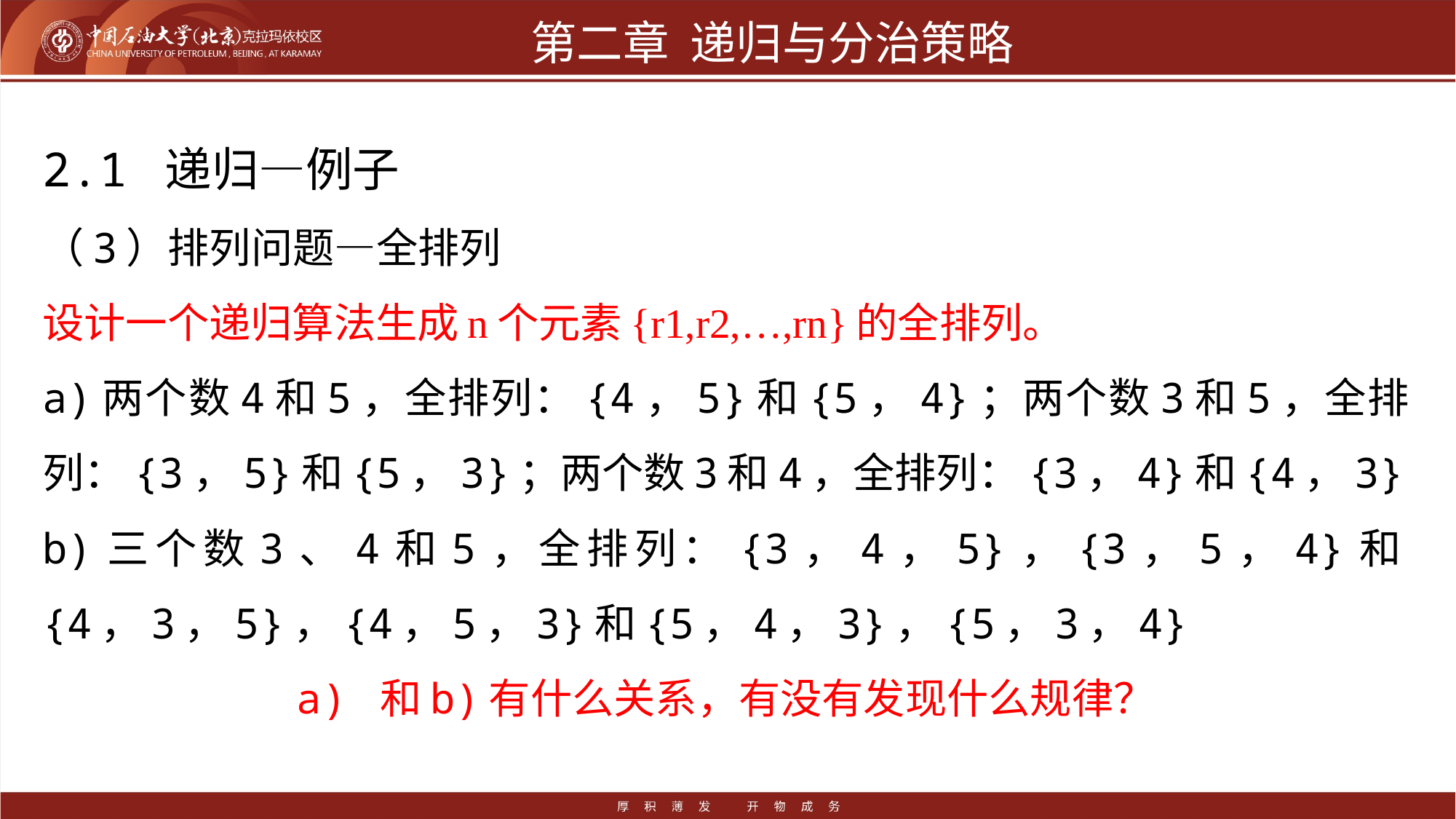

# 第二章  递归与分治策略
2.1 递归—例子
（3）排列问题—全排列
设计一个递归算法生成n个元素{r1,r2,…,rn}的全排列。
a)两个数4和5，全排列：{4，5}和{5，4}；两个数3和5，全排列：{3，5}和{5，3}；两个数3和4，全排列：{3，4}和{4，3}
b)三个数3、4和5，全排列：{3，4，5}，{3，5，4}和{4，3，5}，{4，5，3}和{5，4，3}，{5，3，4}
a) 和b)有什么关系，有没有发现什么规律？